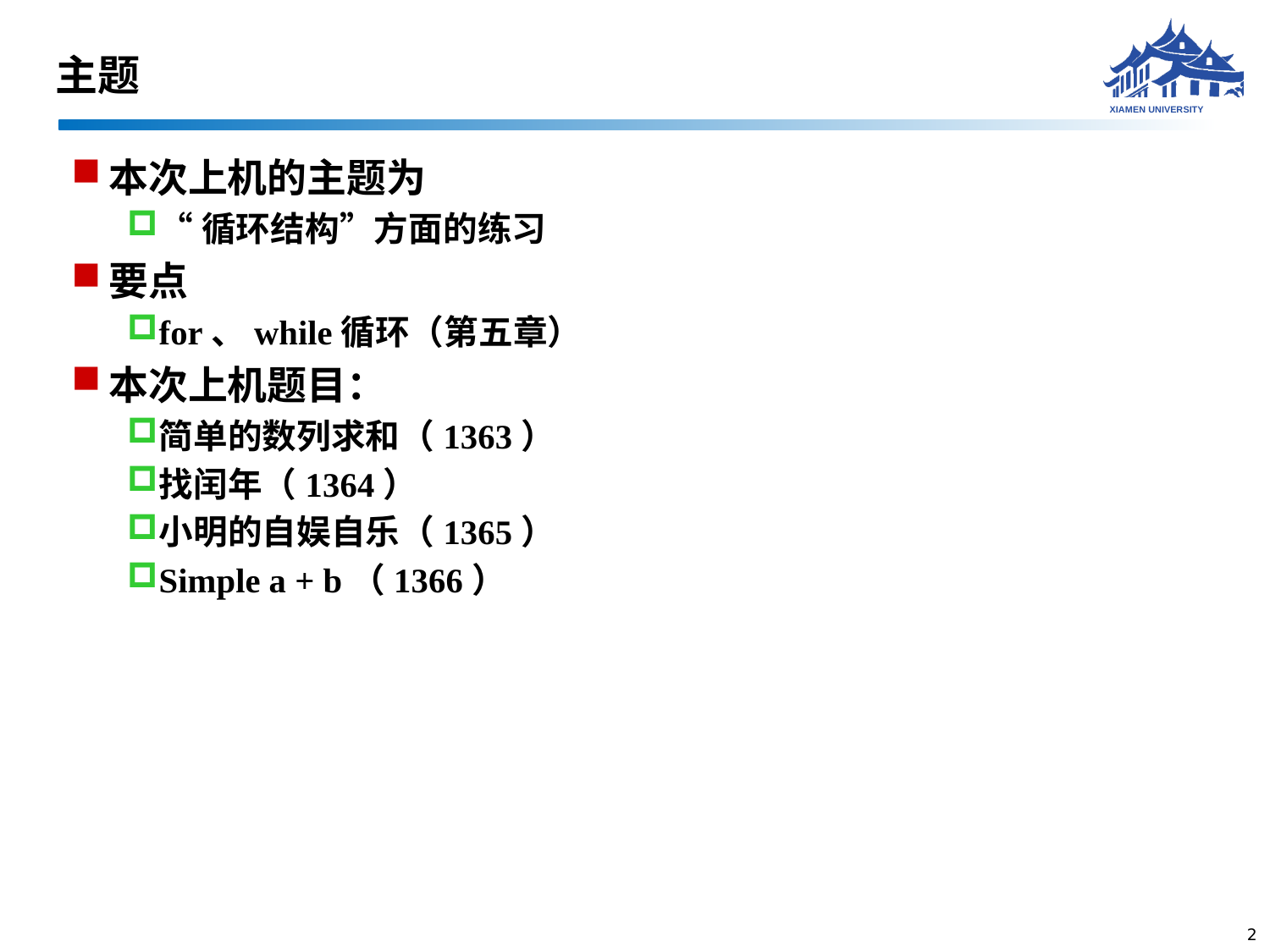

# 主题
本次上机的主题为
“循环结构”方面的练习
要点
for、while循环（第五章）
本次上机题目：
简单的数列求和（1363）
找闰年（1364）
小明的自娱自乐（1365）
Simple a + b（1366）

2